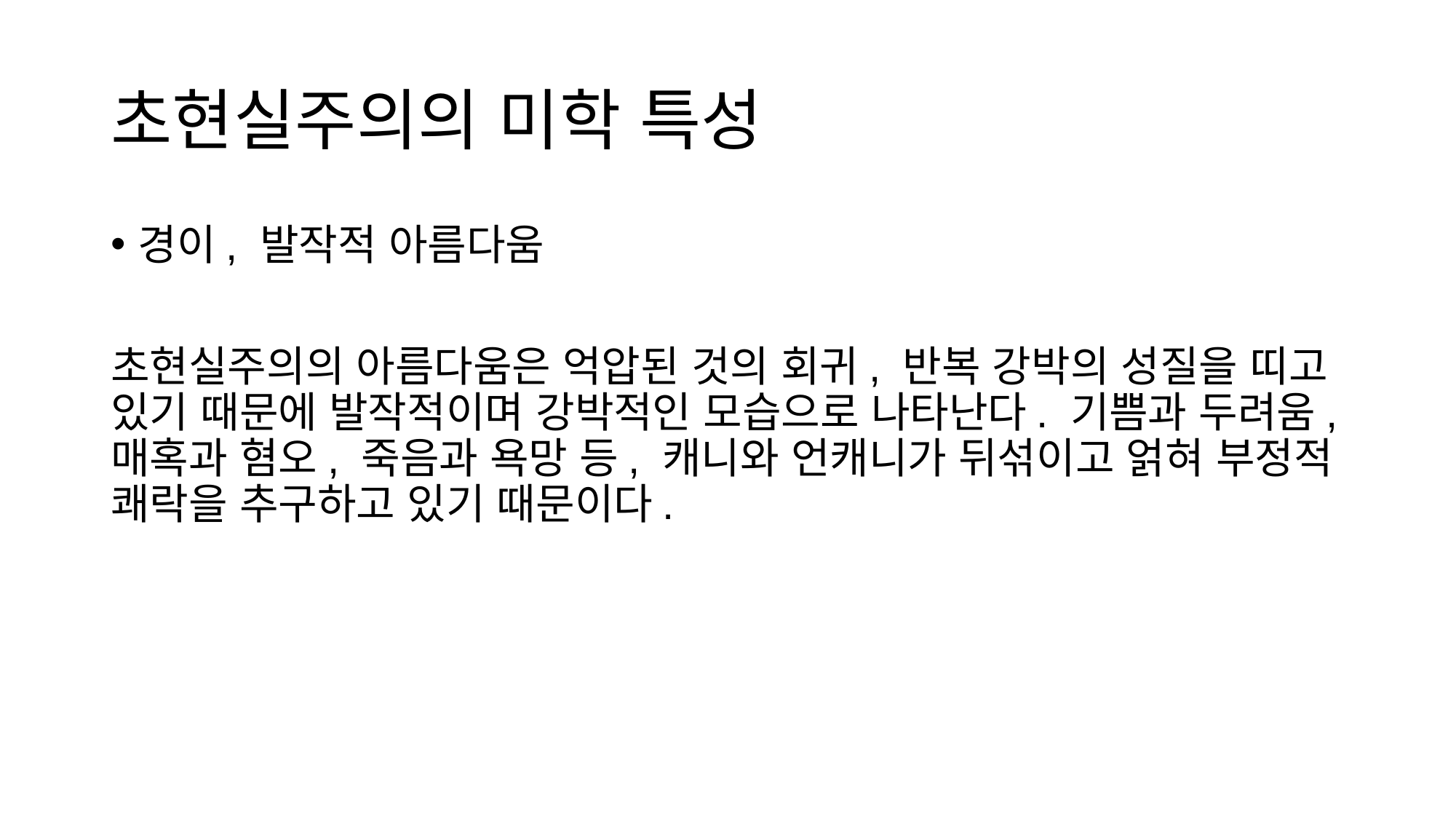

# 초현실주의의 미학 특성
경이, 발작적 아름다움

초현실주의의 아름다움은 억압된 것의 회귀, 반복 강박의 성질을 띠고 있기 때문에 발작적이며 강박적인 모습으로 나타난다. 기쁨과 두려움, 매혹과 혐오, 죽음과 욕망 등, 캐니와 언캐니가 뒤섞이고 얽혀 부정적 쾌락을 추구하고 있기 때문이다.